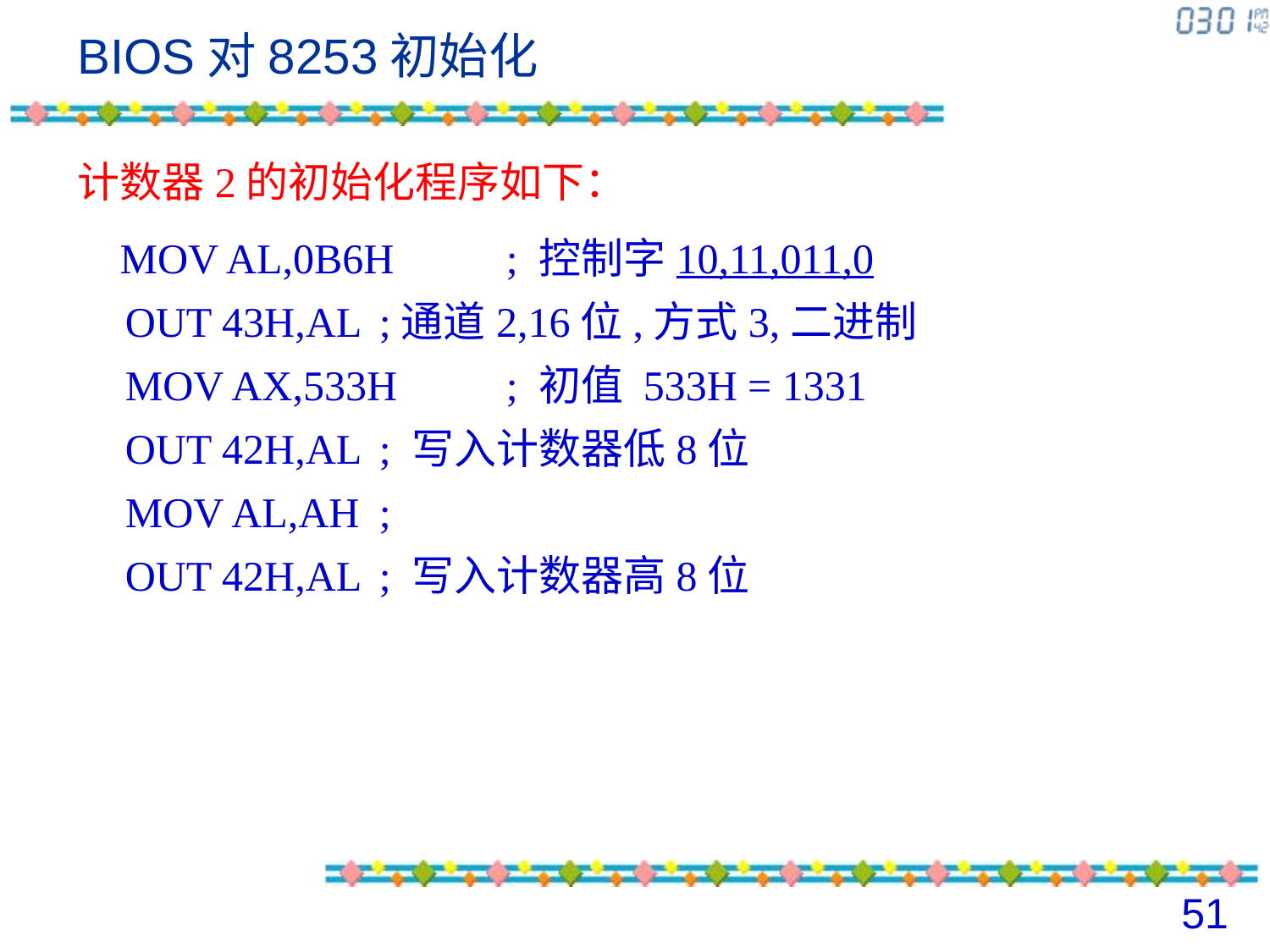

BIOS对8253初始化
计数器2的初始化程序如下：
    MOV AL,0B6H	; 控制字10,11,011,0
OUT 43H,AL 	;通道2,16位,方式3,二进制
MOV AX,533H	; 初值 533H = 1331
OUT 42H,AL 	; 写入计数器低8位
MOV AL,AH	;
OUT 42H,AL	; 写入计数器高8位